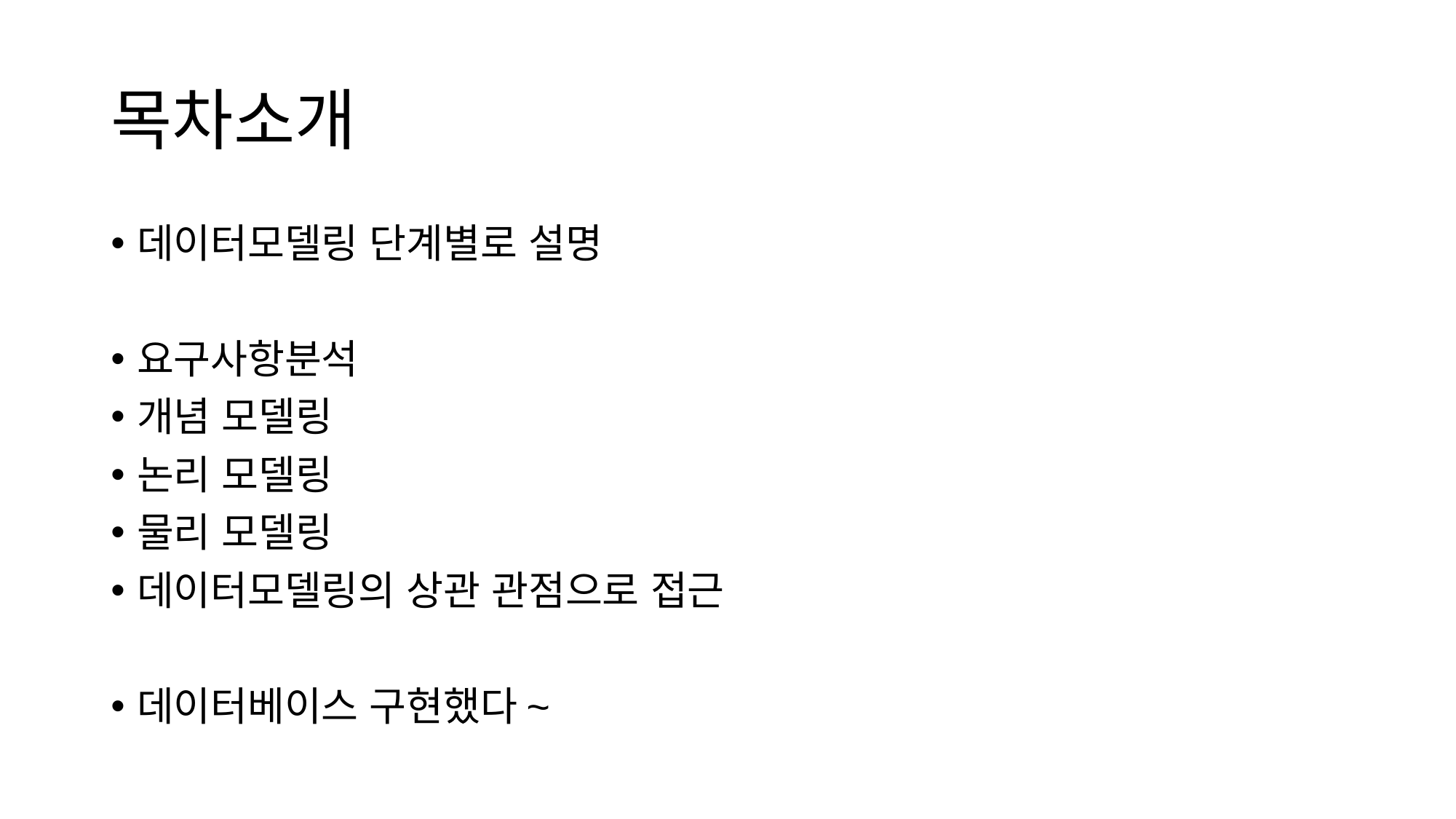

# 목차소개
데이터모델링 단계별로 설명

요구사항분석
개념 모델링
논리 모델링
물리 모델링
데이터모델링의 상관 관점으로 접근

데이터베이스 구현했다~